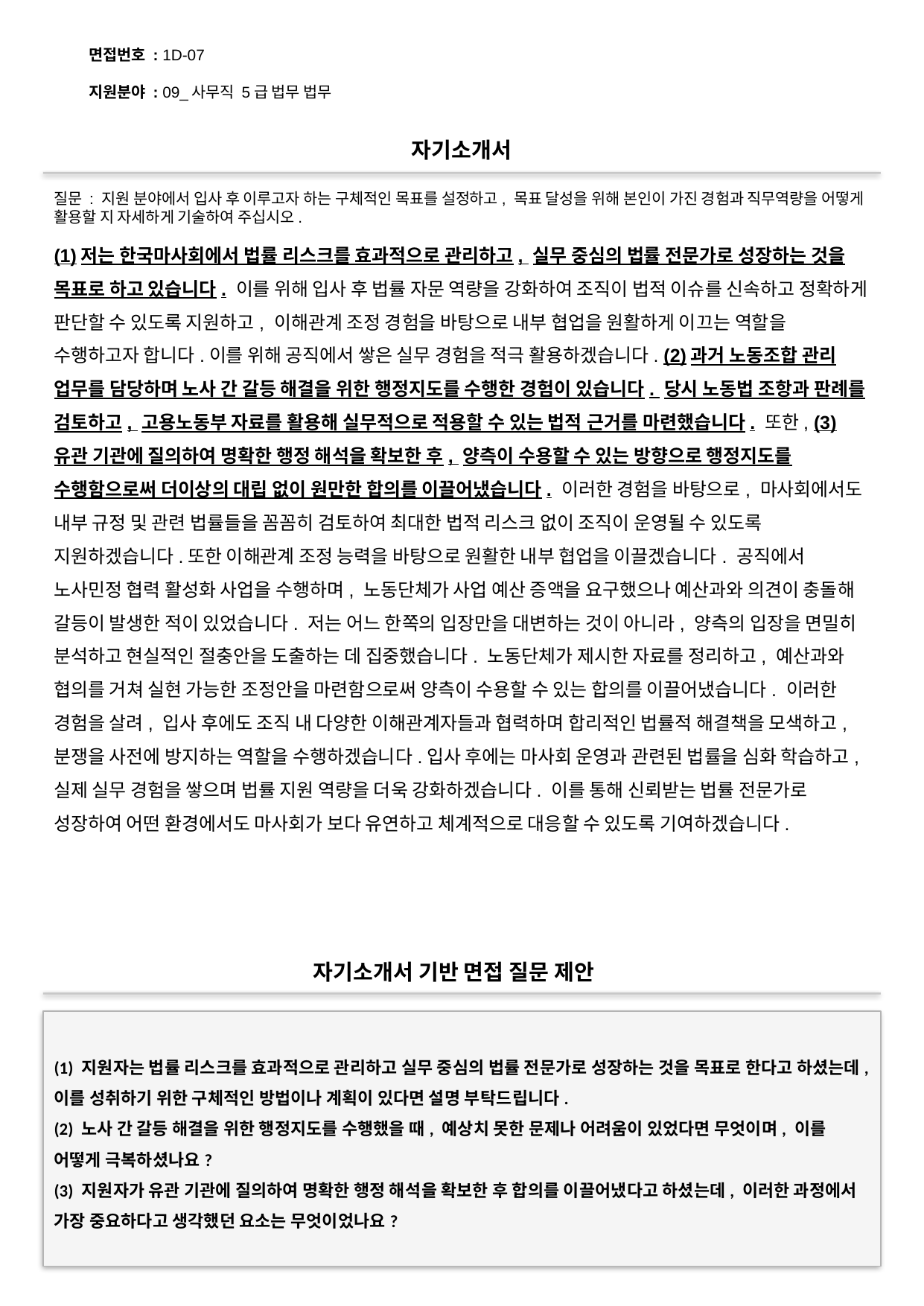

면접번호 : 1D-07

지원분야 : 09_사무직 5급 법무 법무
#

자기소개서

질문 : 지원 분야에서 입사 후 이루고자 하는 구체적인 목표를 설정하고, 목표 달성을 위해 본인이 가진 경험과 직무역량을 어떻게 활용할 지 자세하게 기술하여 주십시오.

(1)저는 한국마사회에서 법률 리스크를 효과적으로 관리하고, 실무 중심의 법률 전문가로 성장하는 것을 목표로 하고 있습니다. 이를 위해 입사 후 법률 자문 역량을 강화하여 조직이 법적 이슈를 신속하고 정확하게 판단할 수 있도록 지원하고, 이해관계 조정 경험을 바탕으로 내부 협업을 원활하게 이끄는 역할을 수행하고자 합니다.이를 위해 공직에서 쌓은 실무 경험을 적극 활용하겠습니다. (2)과거 노동조합 관리 업무를 담당하며 노사 간 갈등 해결을 위한 행정지도를 수행한 경험이 있습니다. 당시 노동법 조항과 판례를 검토하고, 고용노동부 자료를 활용해 실무적으로 적용할 수 있는 법적 근거를 마련했습니다. 또한, (3)유관 기관에 질의하여 명확한 행정 해석을 확보한 후, 양측이 수용할 수 있는 방향으로 행정지도를 수행함으로써 더이상의 대립 없이 원만한 합의를 이끌어냈습니다. 이러한 경험을 바탕으로, 마사회에서도 내부 규정 및 관련 법률들을 꼼꼼히 검토하여 최대한 법적 리스크 없이 조직이 운영될 수 있도록 지원하겠습니다.또한 이해관계 조정 능력을 바탕으로 원활한 내부 협업을 이끌겠습니다. 공직에서 노사민정 협력 활성화 사업을 수행하며, 노동단체가 사업 예산 증액을 요구했으나 예산과와 의견이 충돌해 갈등이 발생한 적이 있었습니다. 저는 어느 한쪽의 입장만을 대변하는 것이 아니라, 양측의 입장을 면밀히 분석하고 현실적인 절충안을 도출하는 데 집중했습니다. 노동단체가 제시한 자료를 정리하고, 예산과와 협의를 거쳐 실현 가능한 조정안을 마련함으로써 양측이 수용할 수 있는 합의를 이끌어냈습니다. 이러한 경험을 살려, 입사 후에도 조직 내 다양한 이해관계자들과 협력하며 합리적인 법률적 해결책을 모색하고, 분쟁을 사전에 방지하는 역할을 수행하겠습니다.입사 후에는 마사회 운영과 관련된 법률을 심화 학습하고, 실제 실무 경험을 쌓으며 법률 지원 역량을 더욱 강화하겠습니다. 이를 통해 신뢰받는 법률 전문가로 성장하여 어떤 환경에서도 마사회가 보다 유연하고 체계적으로 대응할 수 있도록 기여하겠습니다.

자기소개서 기반 면접 질문 제안

(1) 지원자는 법률 리스크를 효과적으로 관리하고 실무 중심의 법률 전문가로 성장하는 것을 목표로 한다고 하셨는데, 이를 성취하기 위한 구체적인 방법이나 계획이 있다면 설명 부탁드립니다.
(2) 노사 간 갈등 해결을 위한 행정지도를 수행했을 때, 예상치 못한 문제나 어려움이 있었다면 무엇이며, 이를 어떻게 극복하셨나요?
(3) 지원자가 유관 기관에 질의하여 명확한 행정 해석을 확보한 후 합의를 이끌어냈다고 하셨는데, 이러한 과정에서 가장 중요하다고 생각했던 요소는 무엇이었나요?